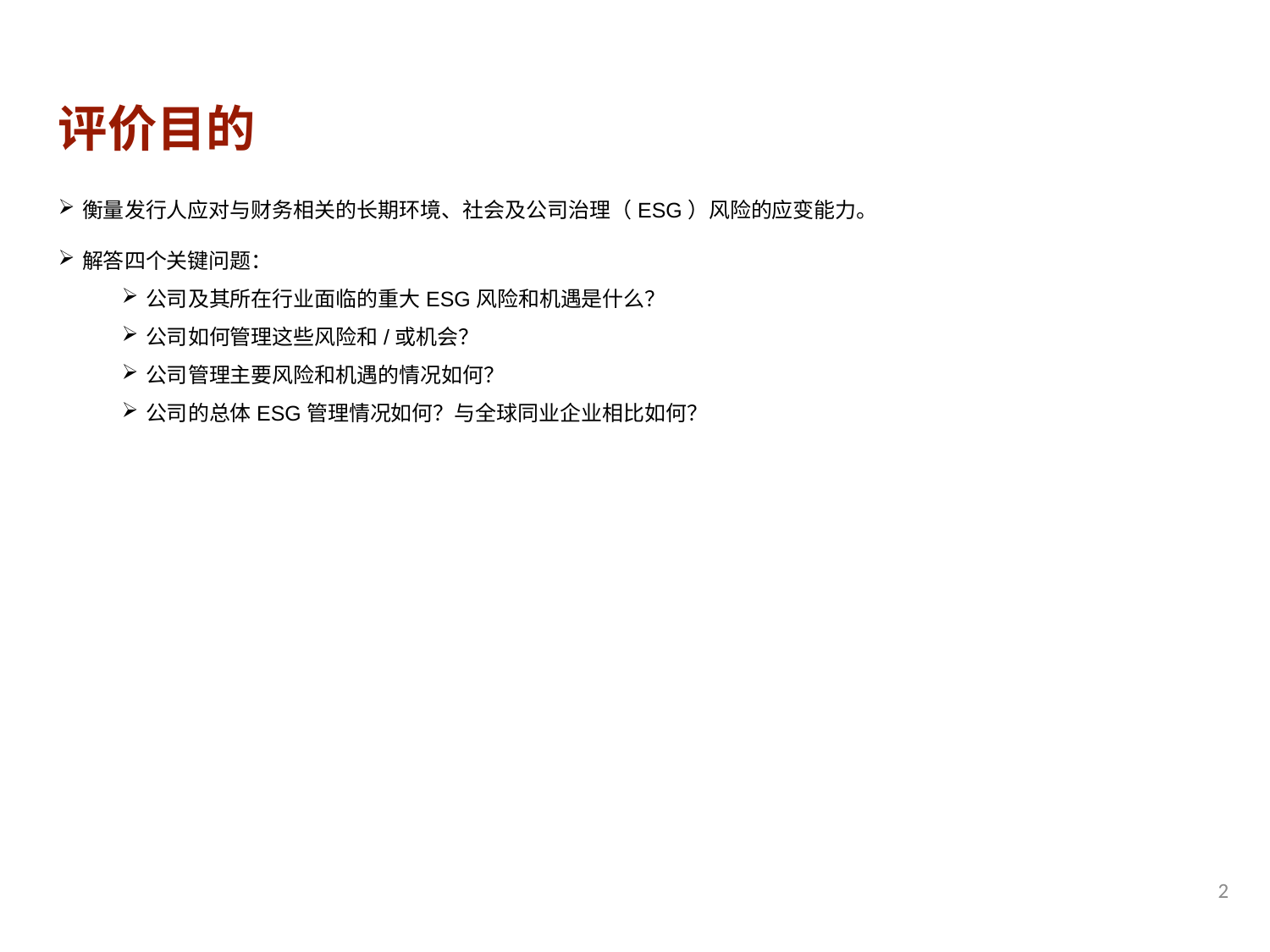

评价目的
衡量发行人应对与财务相关的长期环境、社会及公司治理（ESG）风险的应变能力。
解答四个关键问题：
公司及其所在行业面临的重大ESG风险和机遇是什么？
公司如何管理这些风险和/或机会？
公司管理主要风险和机遇的情况如何？
公司的总体ESG管理情况如何？与全球同业企业相比如何？

2